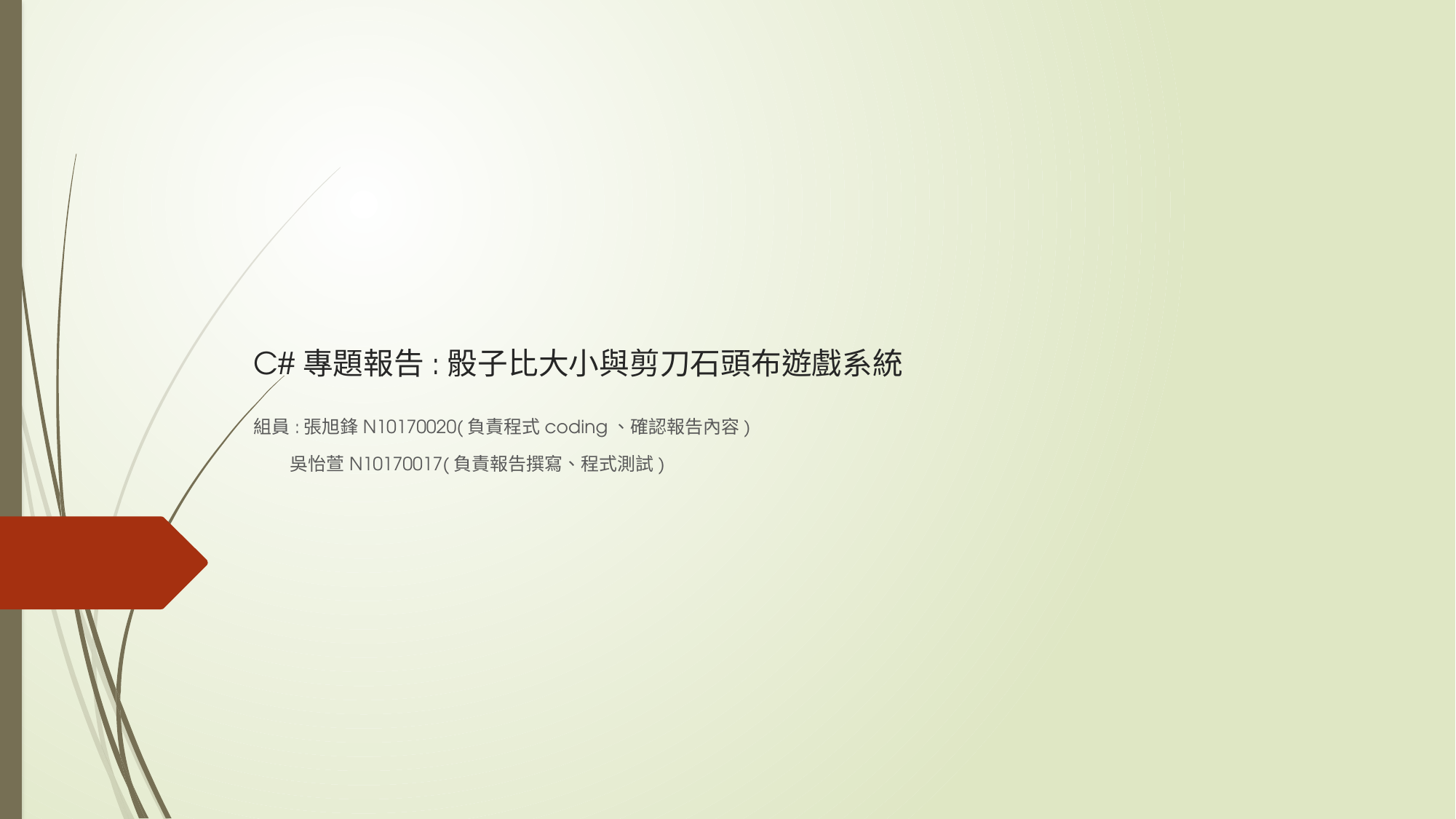

# C#專題報告:骰子比大小與剪刀石頭布遊戲系統
組員:張旭鋒N10170020(負責程式coding、確認報告內容)
        吳怡萱N10170017(負責報告撰寫、程式測試)